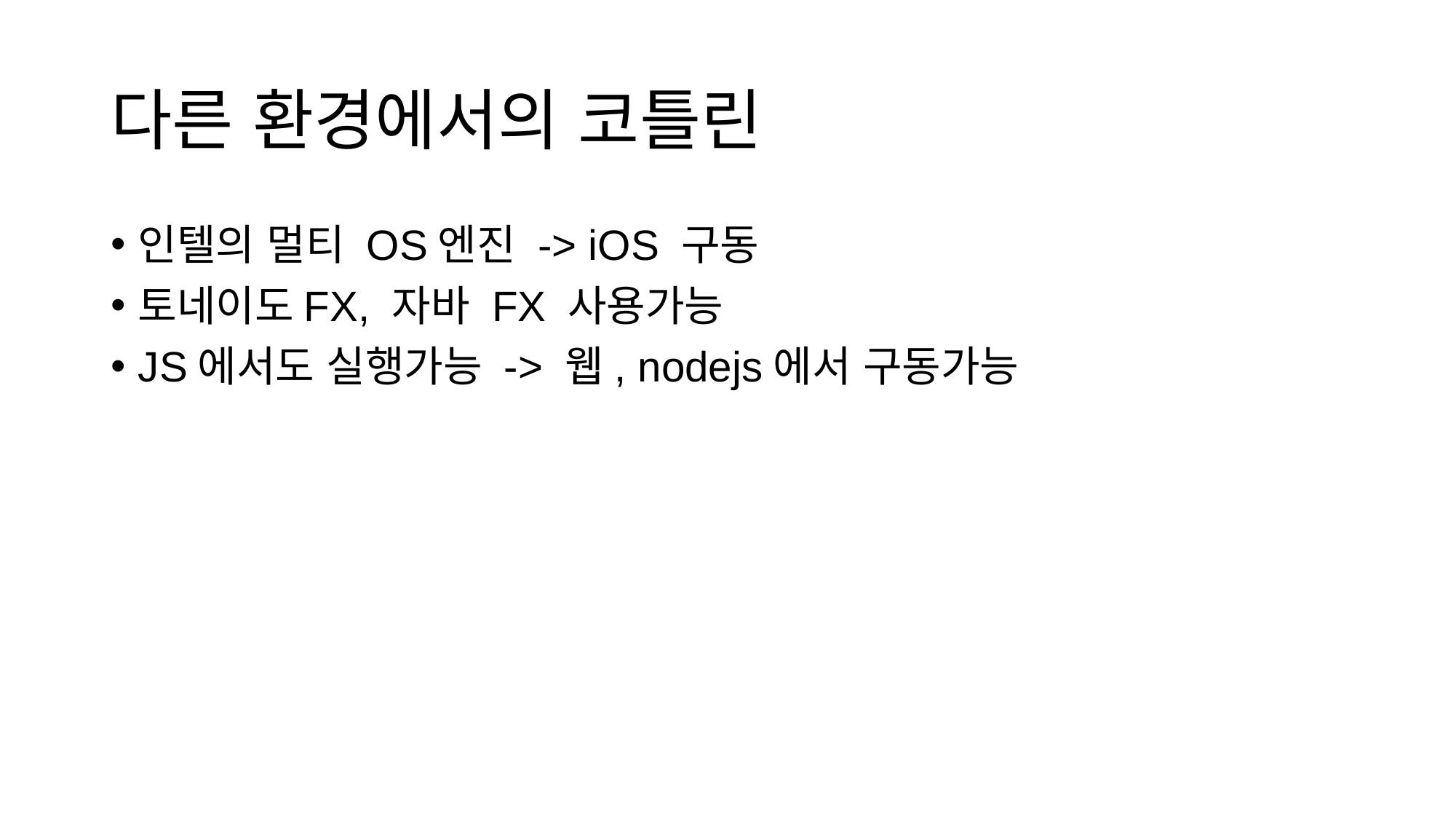

# 다른 환경에서의 코틀린
인텔의 멀티 OS엔진 -> iOS 구동
토네이도FX, 자바 FX 사용가능
JS에서도 실행가능 -> 웹, nodejs에서 구동가능